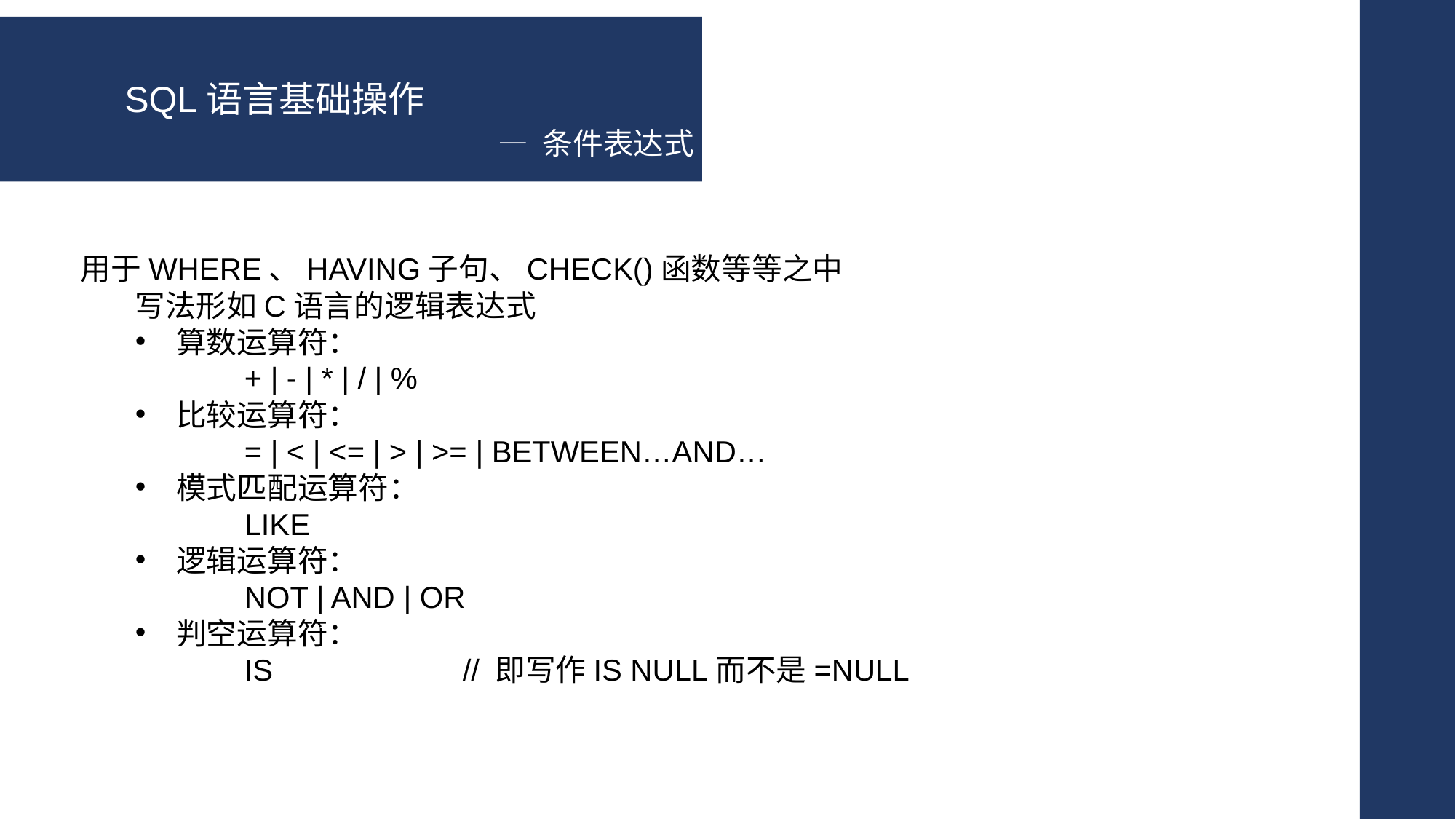

SQL语言基础操作
— 条件表达式
用于WHERE、HAVING子句、CHECK()函数等等之中
写法形如C语言的逻辑表达式
算数运算符：
	+ | - | * | / | %
比较运算符：
	= | < | <= | > | >= | BETWEEN…AND…
模式匹配运算符：
	LIKE
逻辑运算符：
	NOT | AND | OR
判空运算符：
	IS		// 即写作IS NULL而不是=NULL